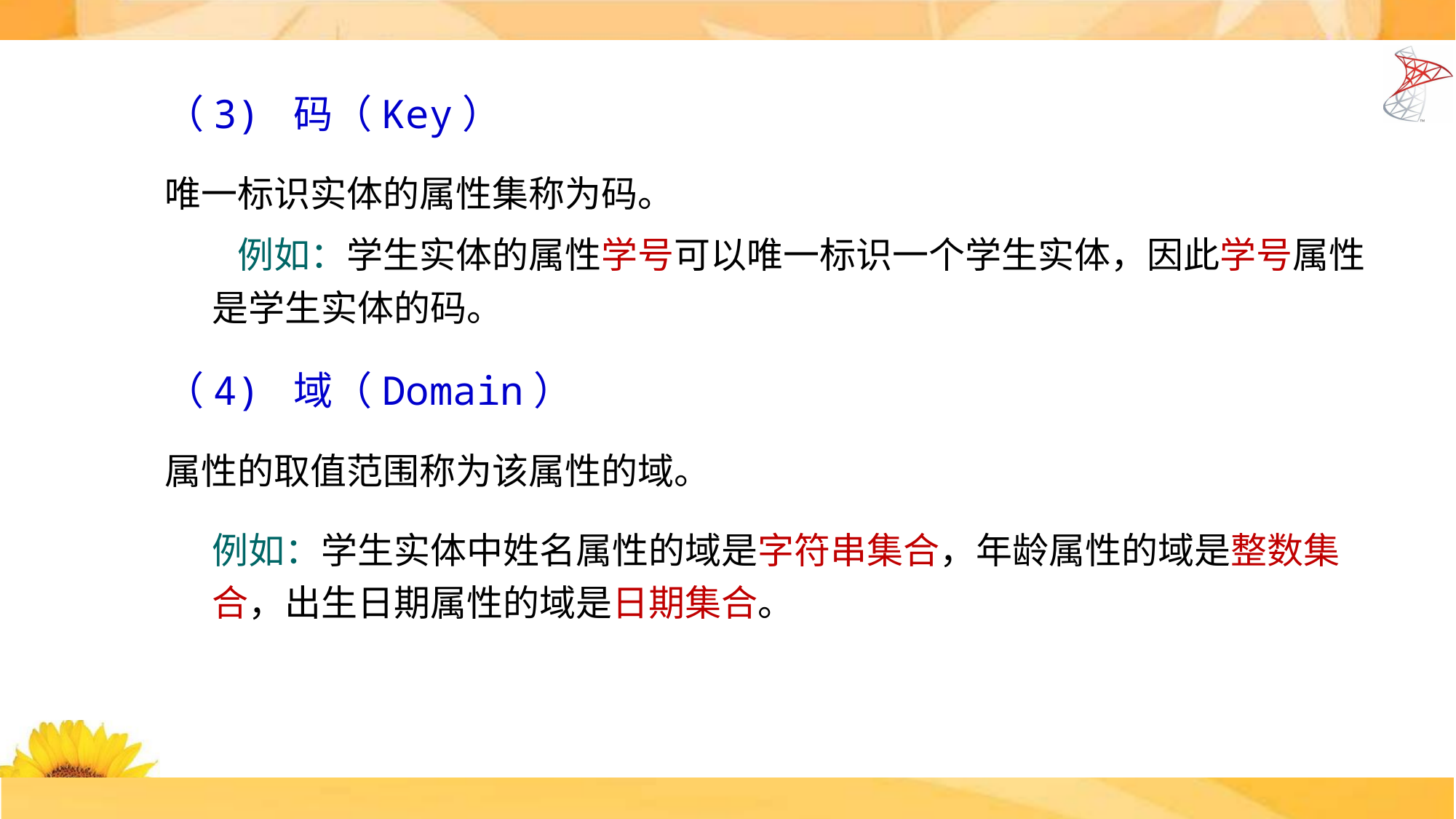

（3) 码（Key）
唯一标识实体的属性集称为码。
  例如：学生实体的属性学号可以唯一标识一个学生实体，因此学号属性是学生实体的码。
（4) 域（Domain）
属性的取值范围称为该属性的域。
例如：学生实体中姓名属性的域是字符串集合，年龄属性的域是整数集合，出生日期属性的域是日期集合。